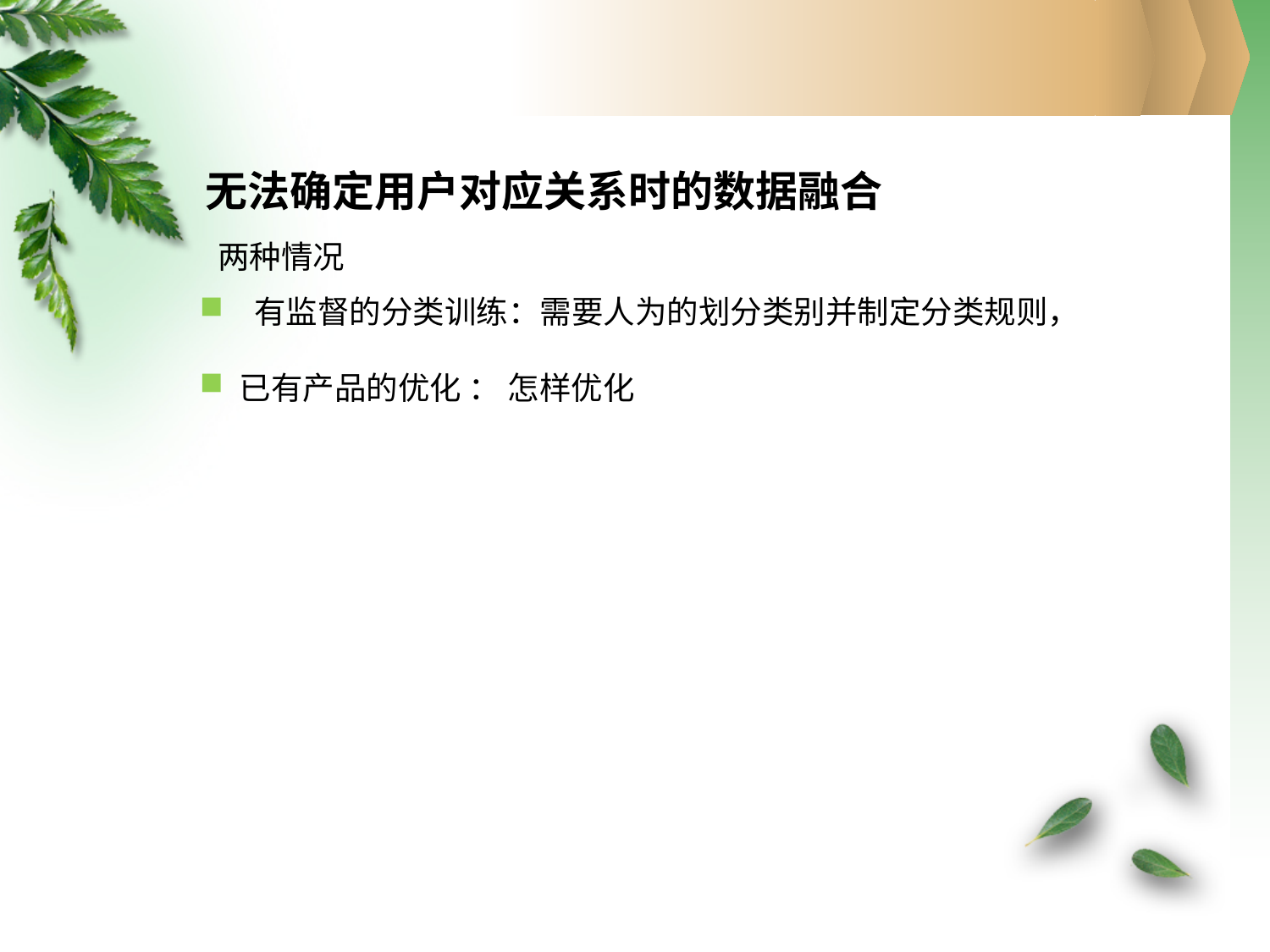

无法确定用户对应关系时的数据融合
两种情况
 有监督的分类训练：需要人为的划分类别并制定分类规则，

已有产品的优化 ： 怎样优化